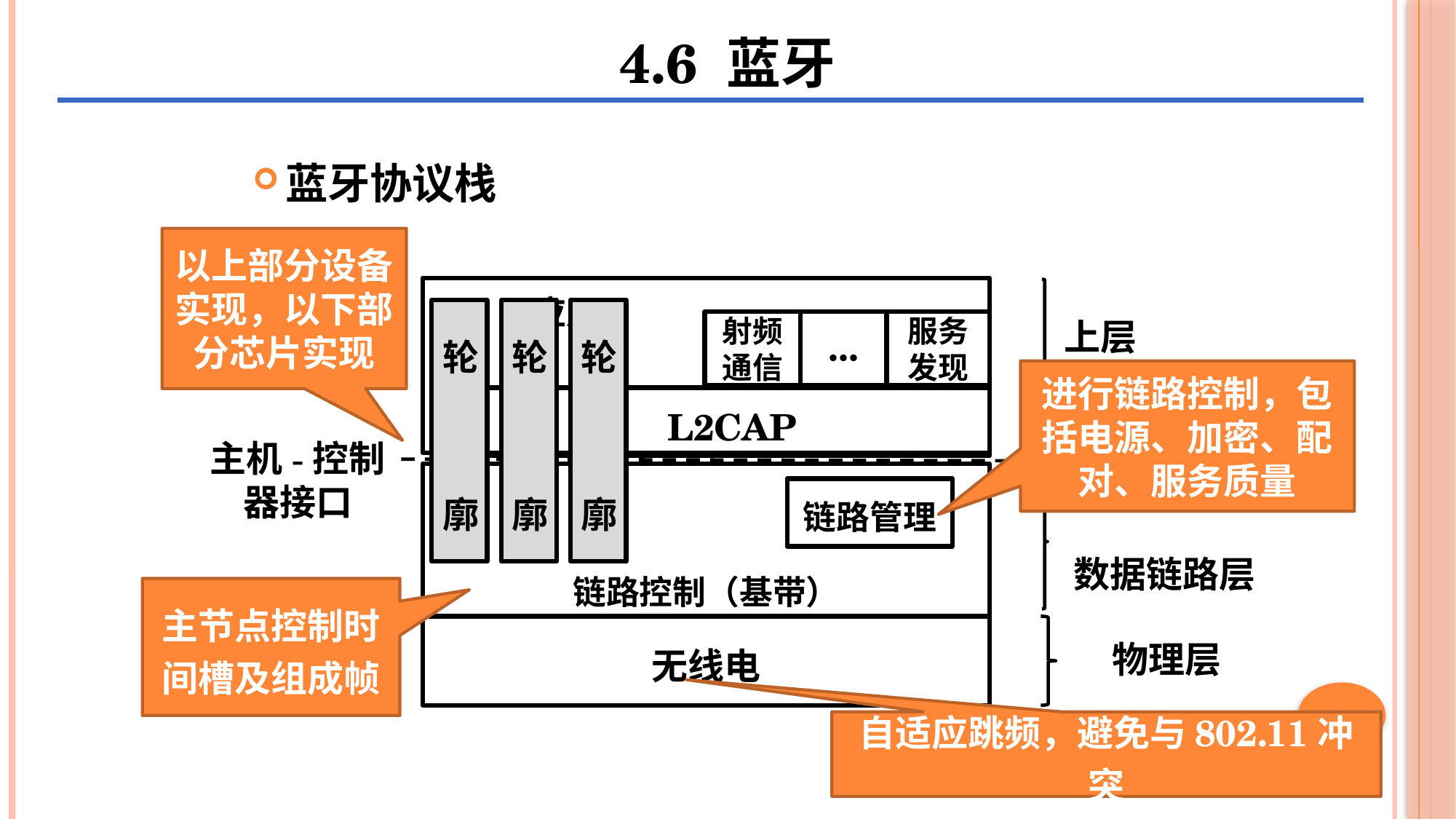

4.6 蓝牙
二、CSMA/CA协议
蓝牙协议栈
以上部分设备实现，以下部分芯片实现
            应用

轮

廓
轮

廓
上层
轮

廓
射频通信
服务发现
···
进行链路控制，包括电源、加密、配对、服务质量
L2CAP
主机-控制器接口
链路控制（基带）

链路管理
数据链路层
主节点控制时间槽及组成帧
无线电

物理层
自适应跳频，避免与802.11冲突